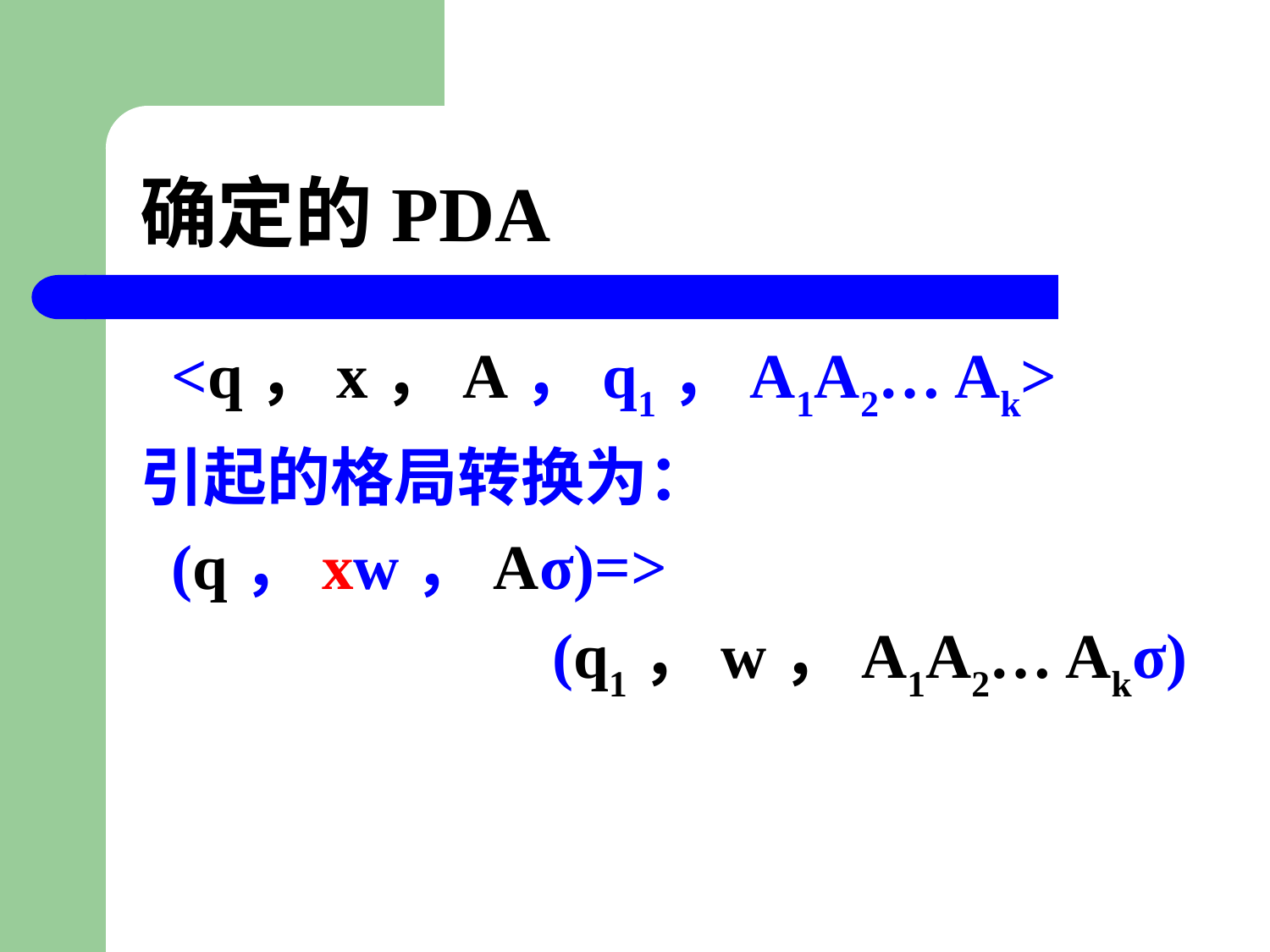

# 确定的PDA
  <q，x，A，q1，A1A2… Ak>
引起的格局转换为：
  (q，xw，Aσ)=>
                          (q1，w，A1A2… Akσ)